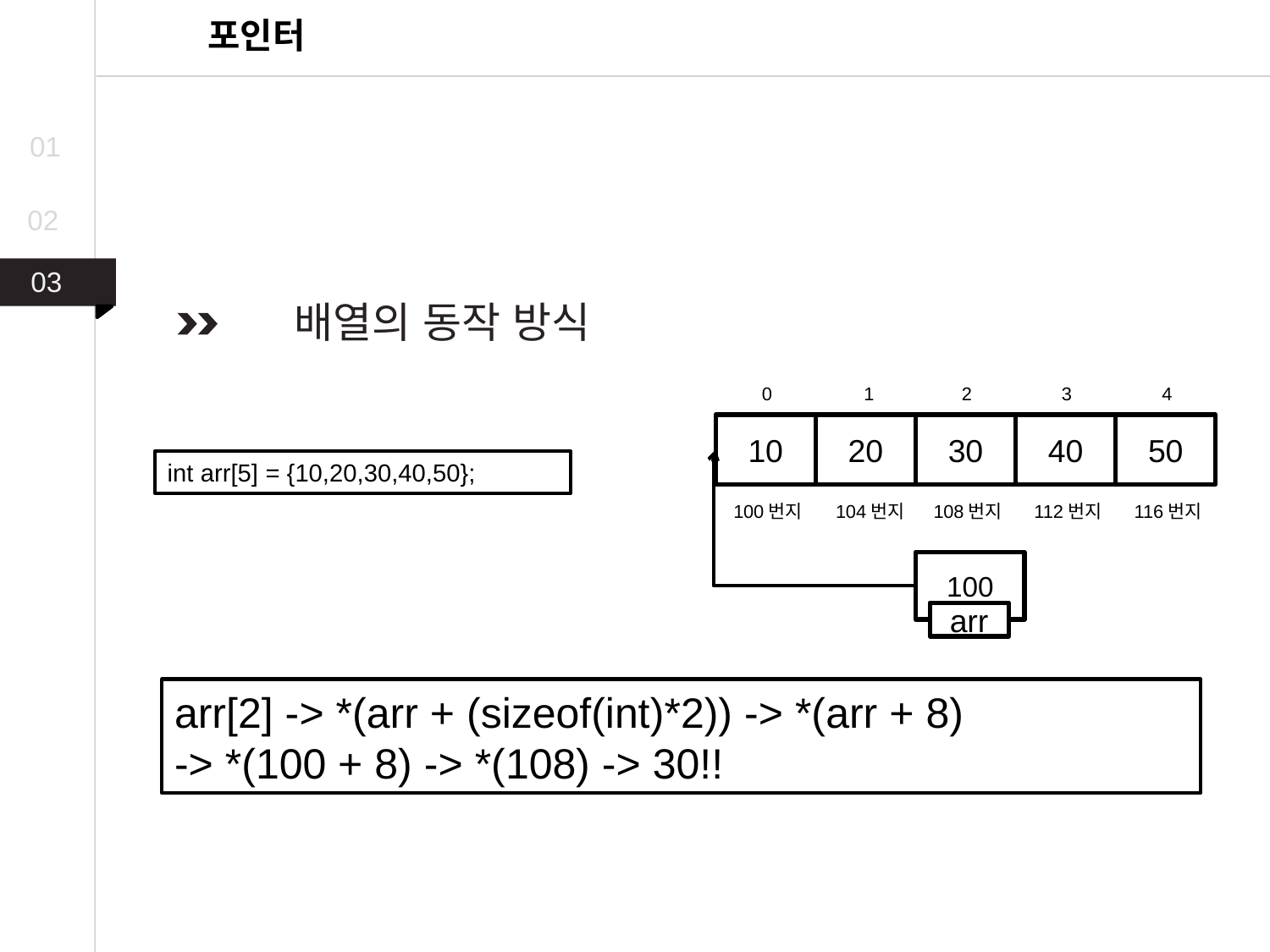

포인터
01
02
03

03
02
  배열의 동작 방식

0
1
2
3
4
10
20
30
40
50
int arr[5] = {10,20,30,40,50};
100번지
104번지
108번지
112번지
116번지
100
arr
arr[2] -> *(arr + (sizeof(int)*2)) -> *(arr + 8)
-> *(100 + 8) -> *(108) -> 30!!